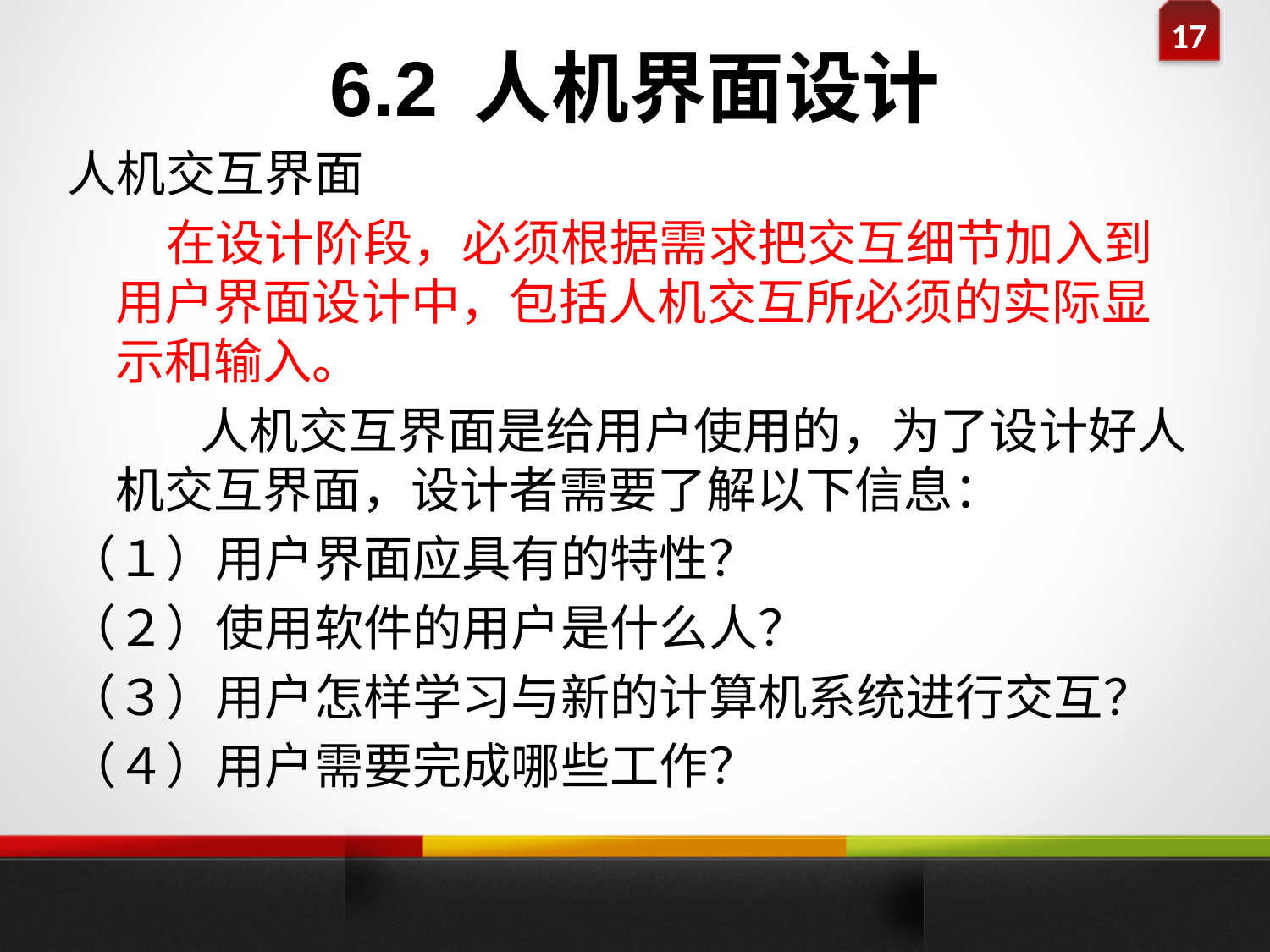

# 6.2 人机界面设计
人机交互界面
　　在设计阶段，必须根据需求把交互细节加入到用户界面设计中，包括人机交互所必须的实际显示和输入。
           人机交互界面是给用户使用的，为了设计好人机交互界面，设计者需要了解以下信息：
（１）用户界面应具有的特性？
（２）使用软件的用户是什么人？
（３）用户怎样学习与新的计算机系统进行交互？
（４）用户需要完成哪些工作？